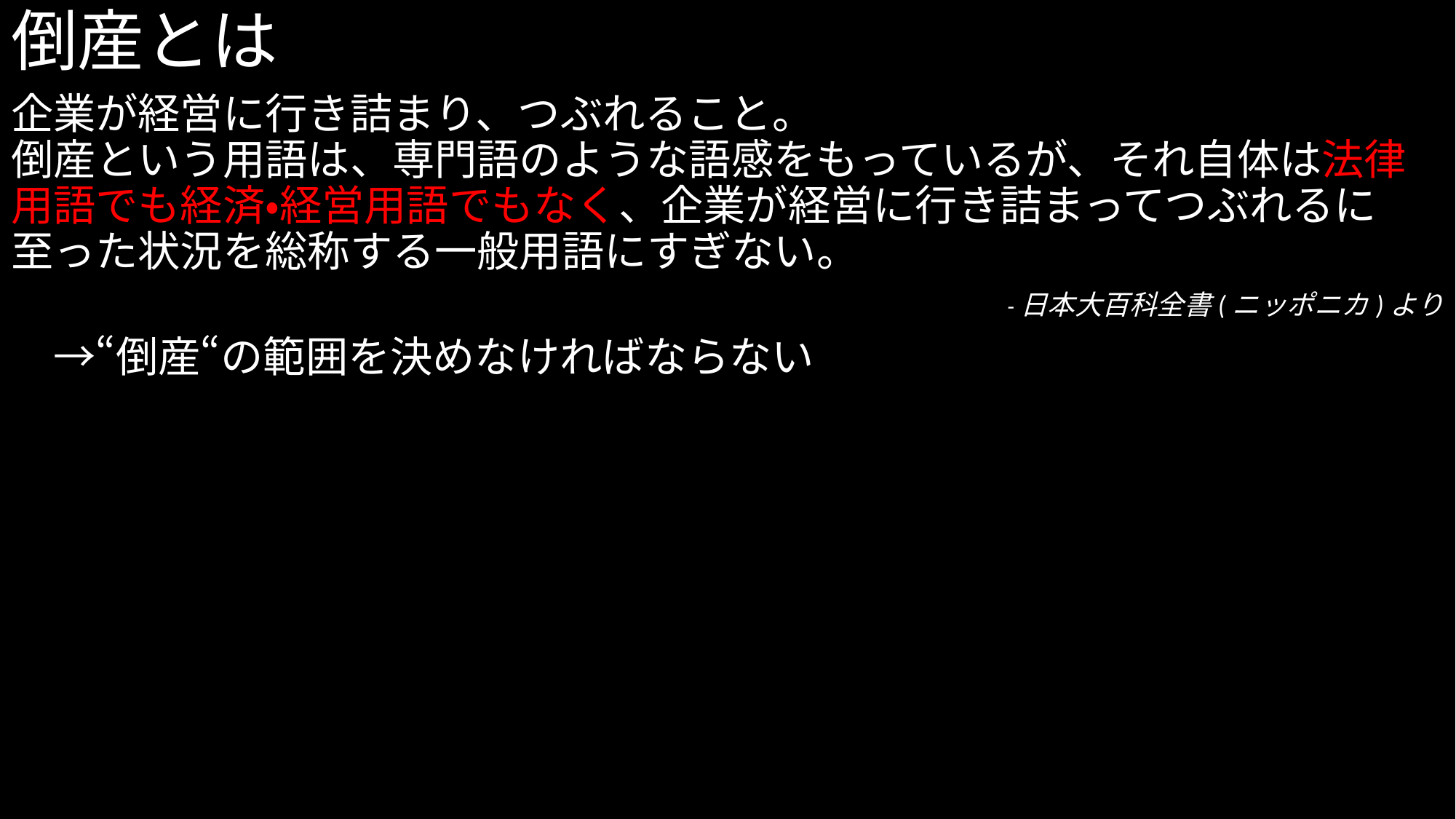

# 倒産とは
企業が経営に行き詰まり、つぶれること。
倒産という用語は、専門語のような語感をもっているが、それ自体は法律用語でも経済・経営用語でもなく、企業が経営に行き詰まってつぶれるに至った状況を総称する一般用語にすぎない。
-日本大百科全書(ニッポニカ)より
　→“倒産“の範囲を決めなければならない